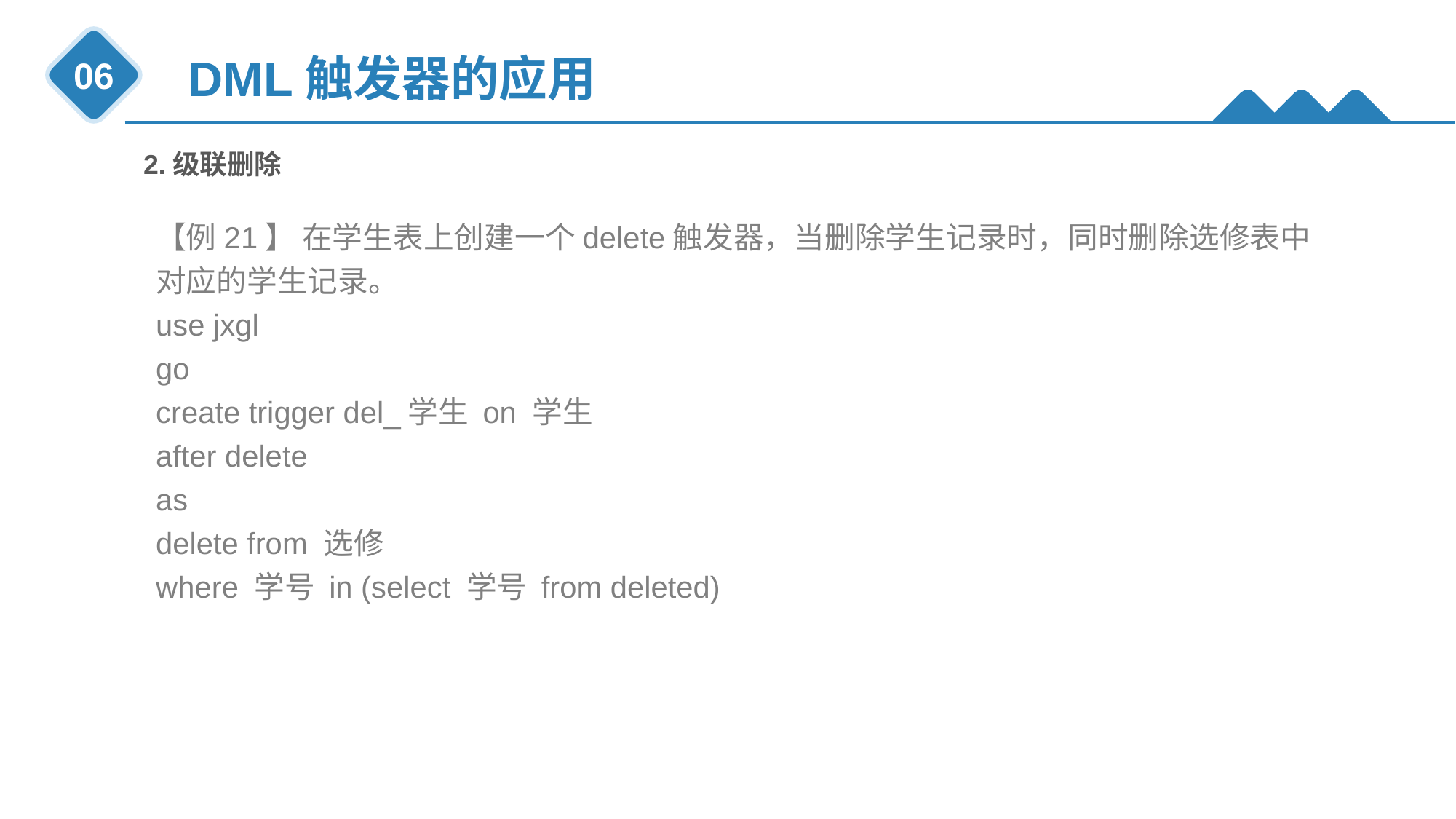

DML触发器的应用
06

2.级联删除
【例21】 在学生表上创建一个delete触发器，当删除学生记录时，同时删除选修表中对应的学生记录。
use jxgl
go
create trigger del_学生 on 学生
after delete
as
delete from 选修
where 学号 in (select 学号 from deleted)